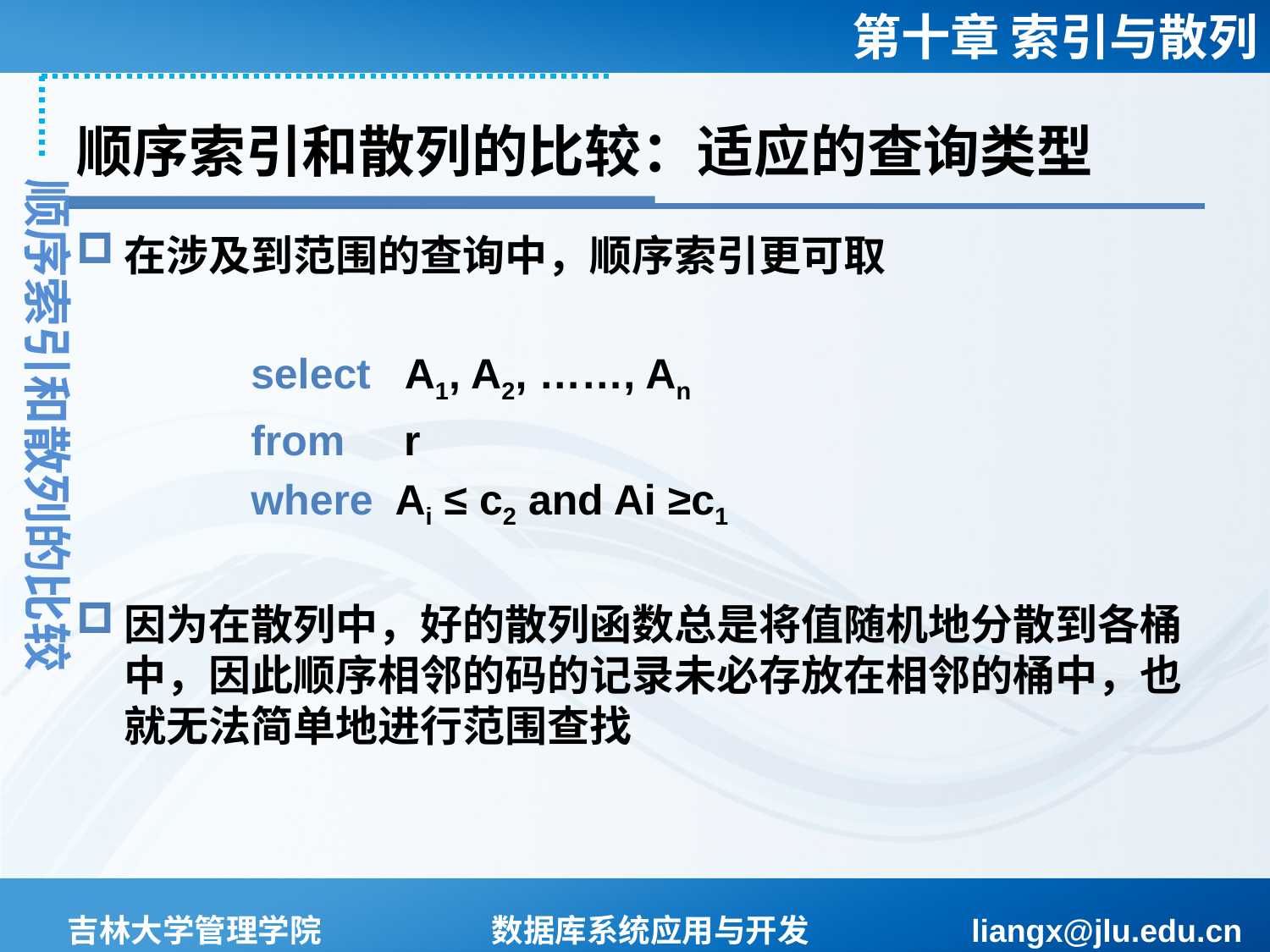

# 顺序索引和散列的比较：适应的查询类型
顺序索引和散列的比较

在涉及到范围的查询中，顺序索引更可取

		select   A1, A2, ……, An
		from     r
		where  Ai ≤ c2 and Ai ≥c1

因为在散列中，好的散列函数总是将值随机地分散到各桶中，因此顺序相邻的码的记录未必存放在相邻的桶中，也就无法简单地进行范围查找